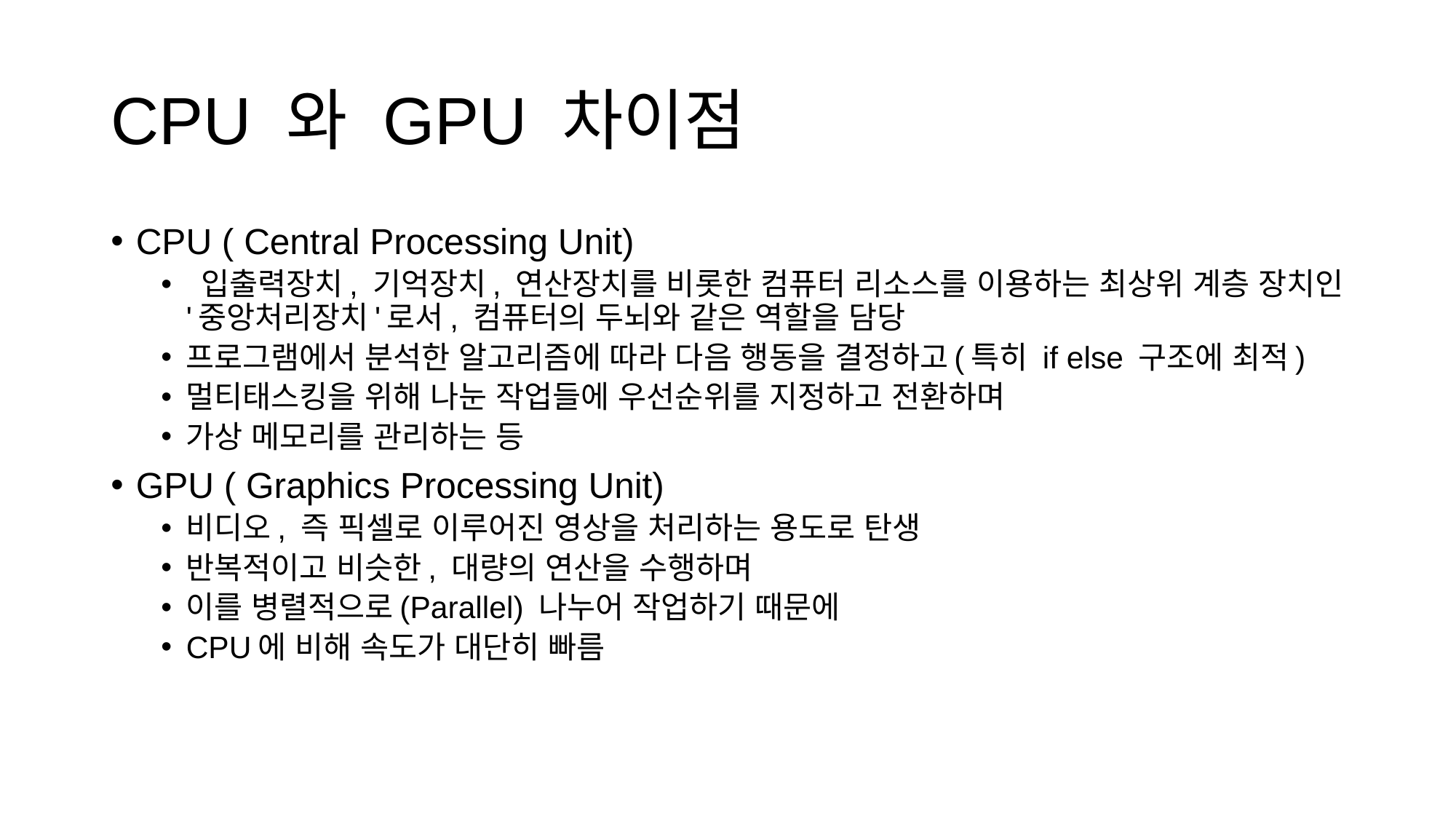

# CPU 와 GPU 차이점
CPU ( Central Processing Unit)
 입출력장치, 기억장치, 연산장치를 비롯한 컴퓨터 리소스를 이용하는 최상위 계층 장치인 '중앙처리장치'로서, 컴퓨터의 두뇌와 같은 역할을 담당
프로그램에서 분석한 알고리즘에 따라 다음 행동을 결정하고(특히 if else 구조에 최적)
멀티태스킹을 위해 나눈 작업들에 우선순위를 지정하고 전환하며
가상 메모리를 관리하는 등
GPU ( Graphics Processing Unit)
비디오, 즉 픽셀로 이루어진 영상을 처리하는 용도로 탄생
반복적이고 비슷한, 대량의 연산을 수행하며
이를 병렬적으로(Parallel) 나누어 작업하기 때문에
CPU에 비해 속도가 대단히 빠름